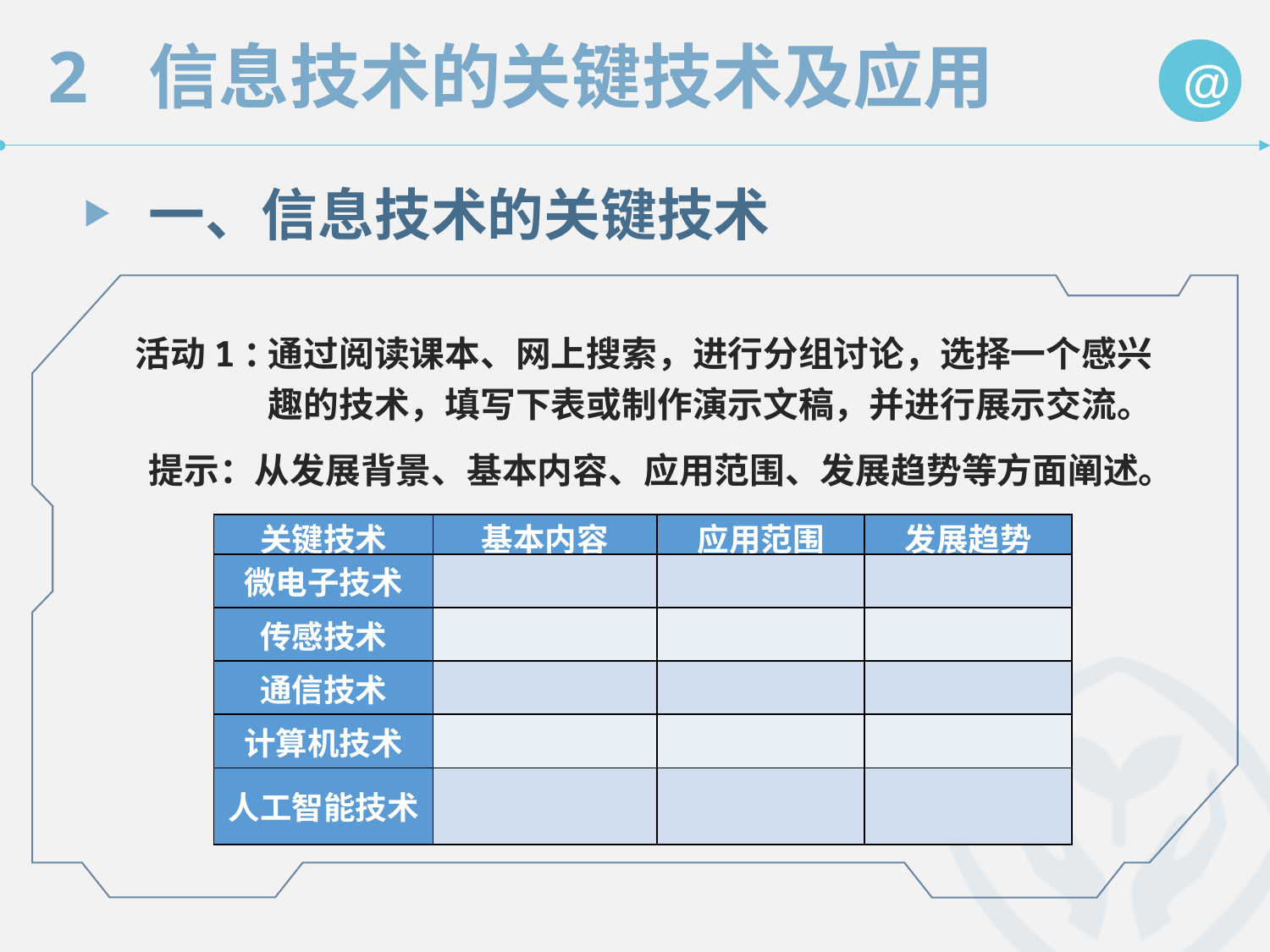

一、信息技术的关键技术

通过阅读课本、网上搜索，进行分组讨论，选择一个感兴趣的技术，填写下表或制作演示文稿，并进行展示交流。
活动1：
提示：从发展背景、基本内容、应用范围、发展趋势等方面阐述。
| 关键技术 | 基本内容 | 应用范围 | 发展趋势 |
| --- | --- | --- | --- |
| 微电子技术 |  |  |  |
| 传感技术 |  |  |  |
| 通信技术 |  |  |  |
| 计算机技术 |  |  |  |
| 人工智能技术 |  |  |  |